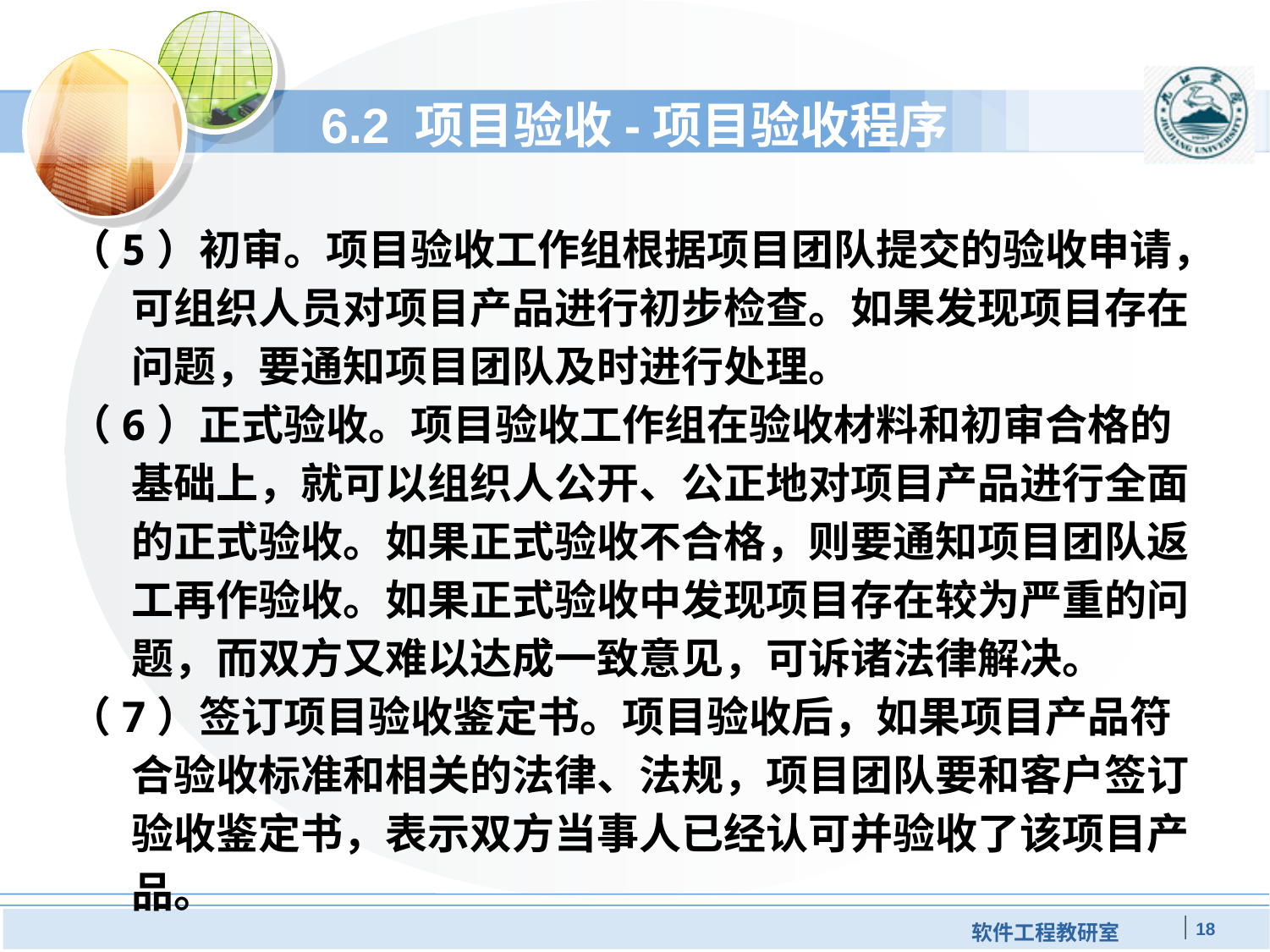

# 6.2 项目验收-项目验收程序
（5）初审。项目验收工作组根据项目团队提交的验收申请，可组织人员对项目产品进行初步检查。如果发现项目存在问题，要通知项目团队及时进行处理。
（6）正式验收。项目验收工作组在验收材料和初审合格的基础上，就可以组织人公开、公正地对项目产品进行全面的正式验收。如果正式验收不合格，则要通知项目团队返工再作验收。如果正式验收中发现项目存在较为严重的问题，而双方又难以达成一致意见，可诉诸法律解决。
（7）签订项目验收鉴定书。项目验收后，如果项目产品符合验收标准和相关的法律、法规，项目团队要和客户签订验收鉴定书，表示双方当事人已经认可并验收了该项目产品。